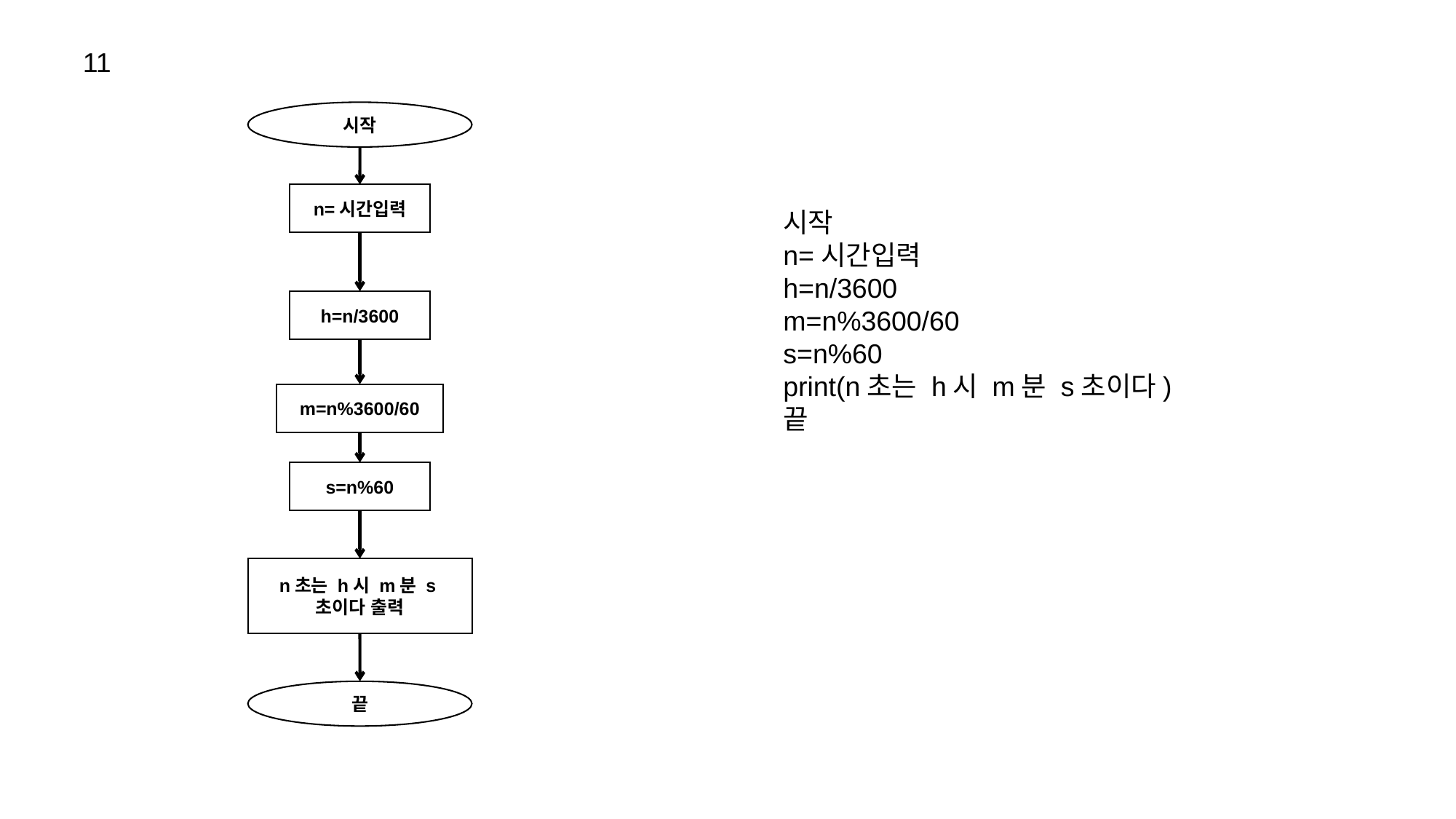

11
시작
n=시간입력
시작
n=시간입력
h=n/3600
m=n%3600/60
s=n%60
print(n초는 h시 m분 s초이다)
끝
h=n/3600
m=n%3600/60
s=n%60
n초는 h시 m분 s초이다 출력
끝